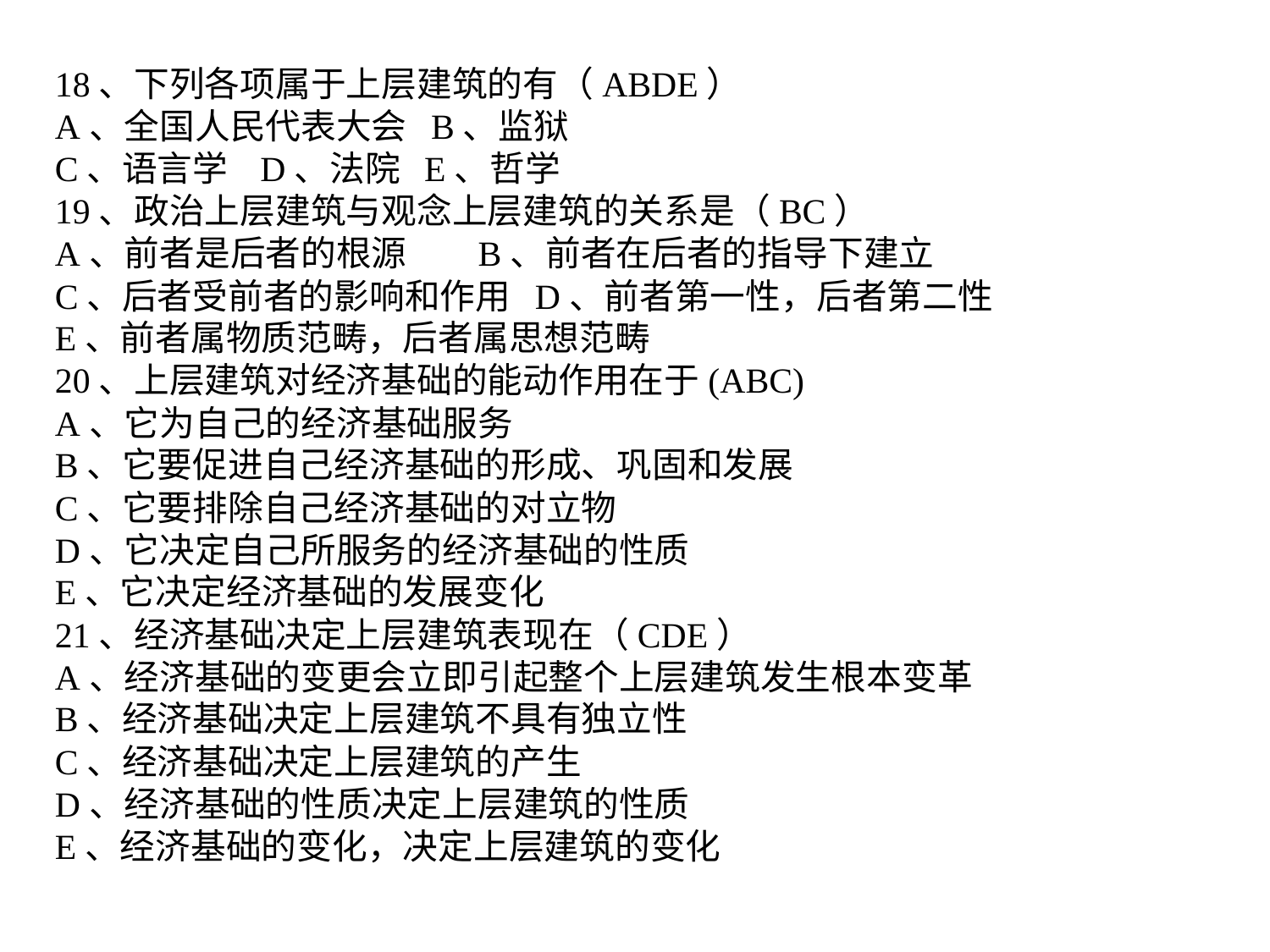

18、下列各项属于上层建筑的有（ABDE）
A、全国人民代表大会  B、监狱
C、语言学   D、法院  E、哲学
19、政治上层建筑与观念上层建筑的关系是（BC）
A、前者是后者的根源        B、前者在后者的指导下建立
C、后者受前者的影响和作用  D、前者第一性，后者第二性
E、前者属物质范畴，后者属思想范畴
20、上层建筑对经济基础的能动作用在于(ABC)
A、它为自己的经济基础服务
B、它要促进自己经济基础的形成、巩固和发展
C、它要排除自己经济基础的对立物
D、它决定自己所服务的经济基础的性质
E、它决定经济基础的发展变化
21、经济基础决定上层建筑表现在（CDE）
A、经济基础的变更会立即引起整个上层建筑发生根本变革
B、经济基础决定上层建筑不具有独立性
C、经济基础决定上层建筑的产生
D、经济基础的性质决定上层建筑的性质
E、经济基础的变化，决定上层建筑的变化